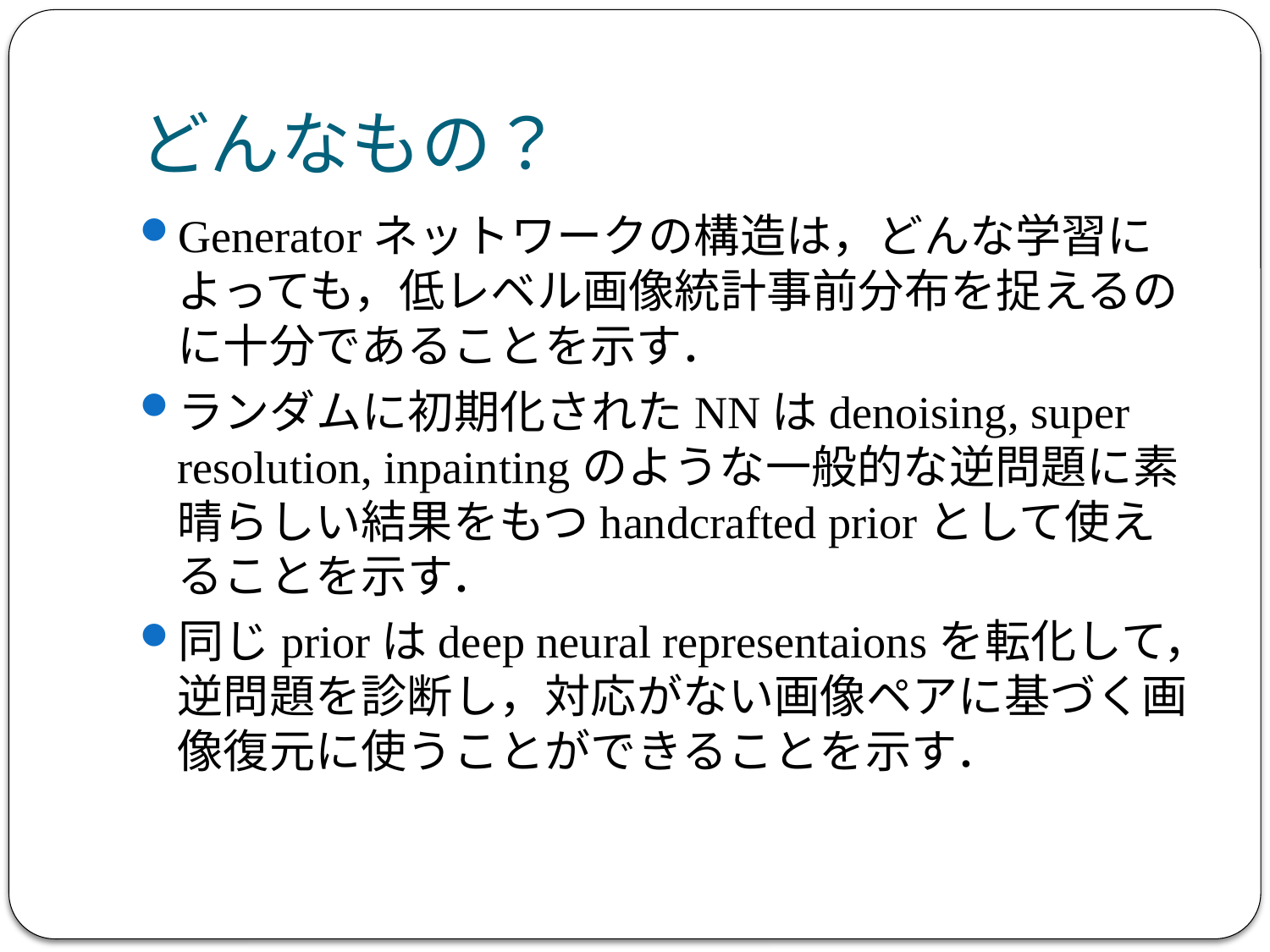

# どんなもの？
Generatorネットワークの構造は，どんな学習によっても，低レベル画像統計事前分布を捉えるのに十分であることを示す．
ランダムに初期化されたNNはdenoising, super　resolution, inpaintingのような一般的な逆問題に素晴らしい結果をもつhandcrafted priorとして使えることを示す．
同じpriorはdeep neural representaionsを転化して，逆問題を診断し，対応がない画像ペアに基づく画像復元に使うことができることを示す．